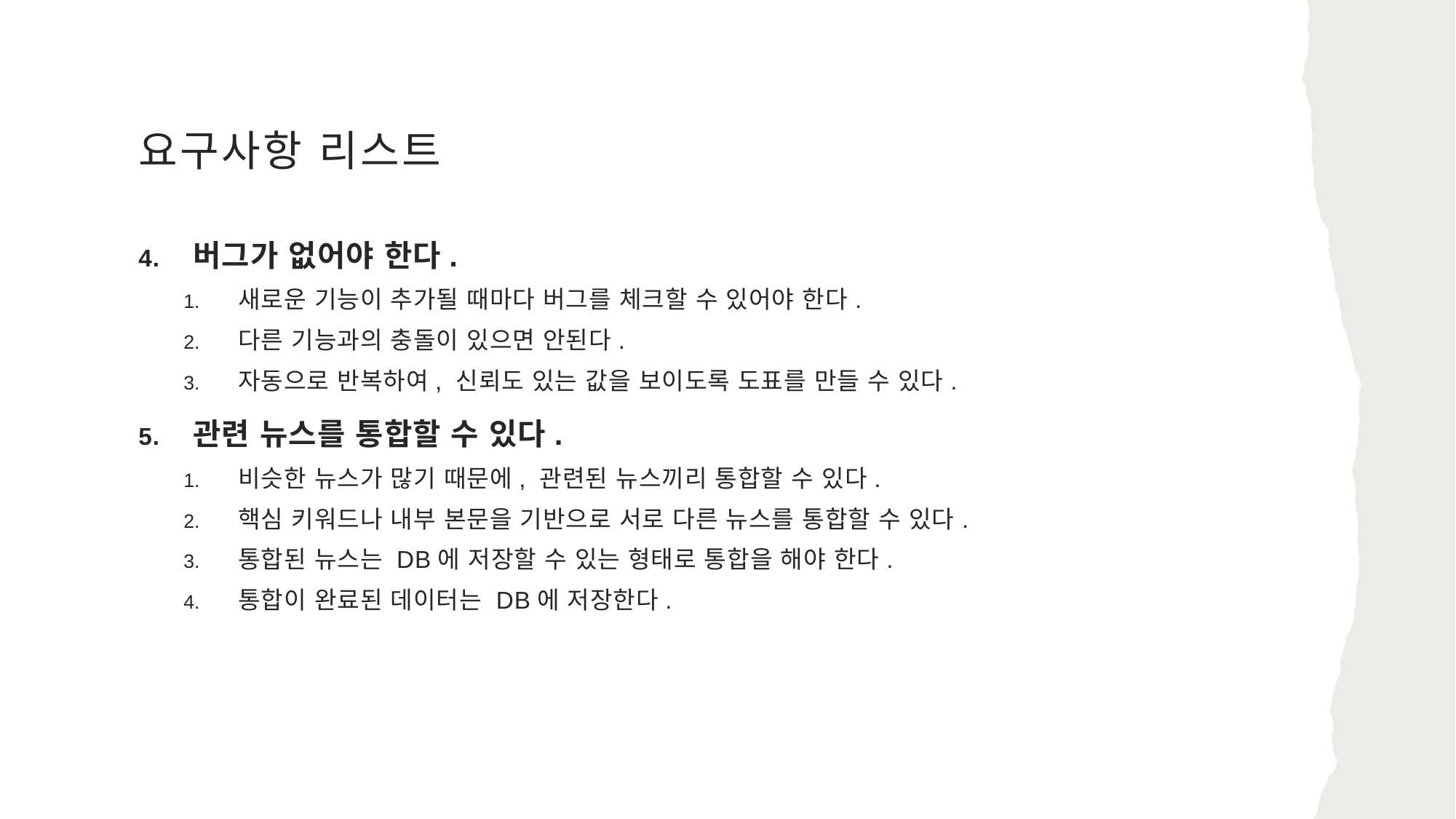

# 요구사항 리스트
버그가 없어야 한다.
새로운 기능이 추가될 때마다 버그를 체크할 수 있어야 한다.
다른 기능과의 충돌이 있으면 안된다.
자동으로 반복하여, 신뢰도 있는 값을 보이도록 도표를 만들 수 있다.
관련 뉴스를 통합할 수 있다.
비슷한 뉴스가 많기 때문에, 관련된 뉴스끼리 통합할 수 있다.
핵심 키워드나 내부 본문을 기반으로 서로 다른 뉴스를 통합할 수 있다.
통합된 뉴스는 DB에 저장할 수 있는 형태로 통합을 해야 한다.
통합이 완료된 데이터는 DB에 저장한다.